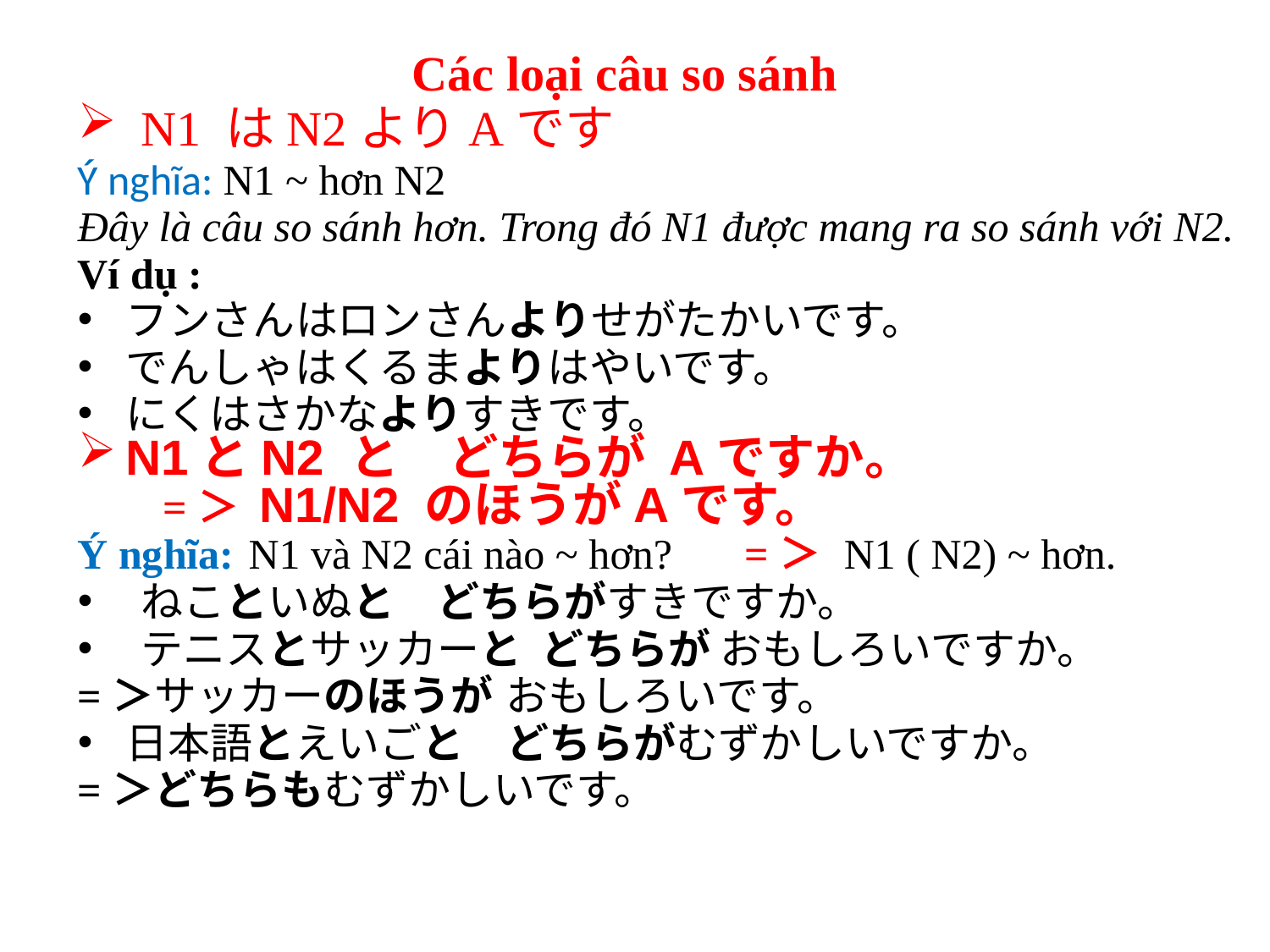

Các loại câu so sánh
N1 はN2よりAです
Ý nghĩa: N1 ~ hơn N2
Đây là câu so sánh hơn. Trong đó N1 được mang ra so sánh với N2.
Ví dụ :
フンさんはロンさんよりせがたかいです。
でんしゃはくるまよりはやいです。
にくはさかなよりすきです。
N1とN2 と　どちらが Aですか。
 　=＞ N1/N2 のほうがAです。
Ý nghĩa: N1 và N2 cái nào ~ hơn?　 =＞ N1 ( N2) ~ hơn.
ねこといぬと　どちらがすきですか。
テニスとサッカーと  どちらが おもしろいですか。
=＞サッカーのほうが おもしろいです。
日本語とえいごと　どちらがむずかしいですか。
=＞どちらもむずかしいです。